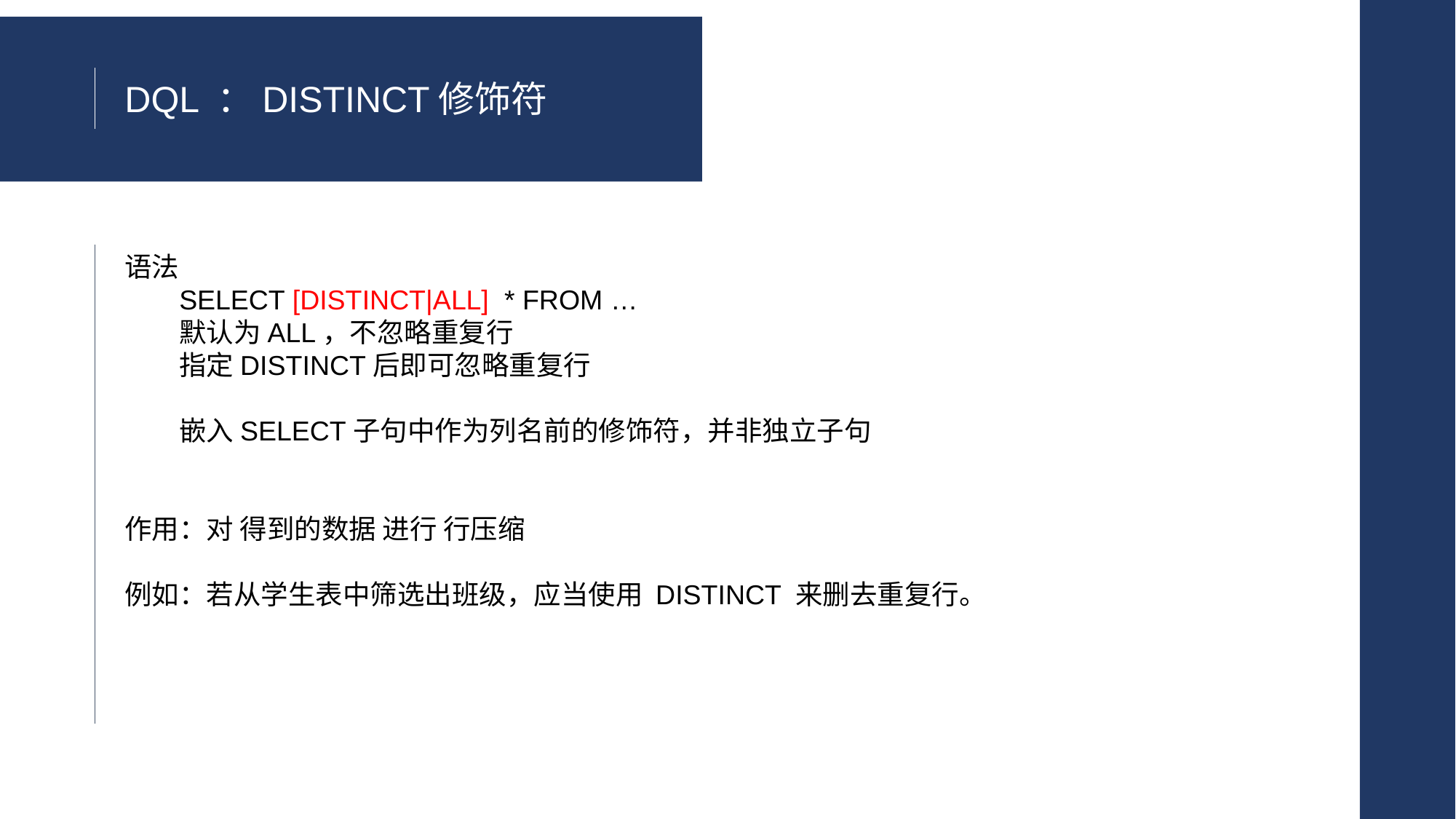

DQL ：DISTINCT修饰符
语法
SELECT [DISTINCT|ALL]  * FROM …
默认为ALL，不忽略重复行
指定DISTINCT后即可忽略重复行

嵌入SELECT子句中作为列名前的修饰符，并非独立子句

作用：对 得到的数据 进行 行压缩

例如：若从学生表中筛选出班级，应当使用 DISTINCT 来删去重复行。